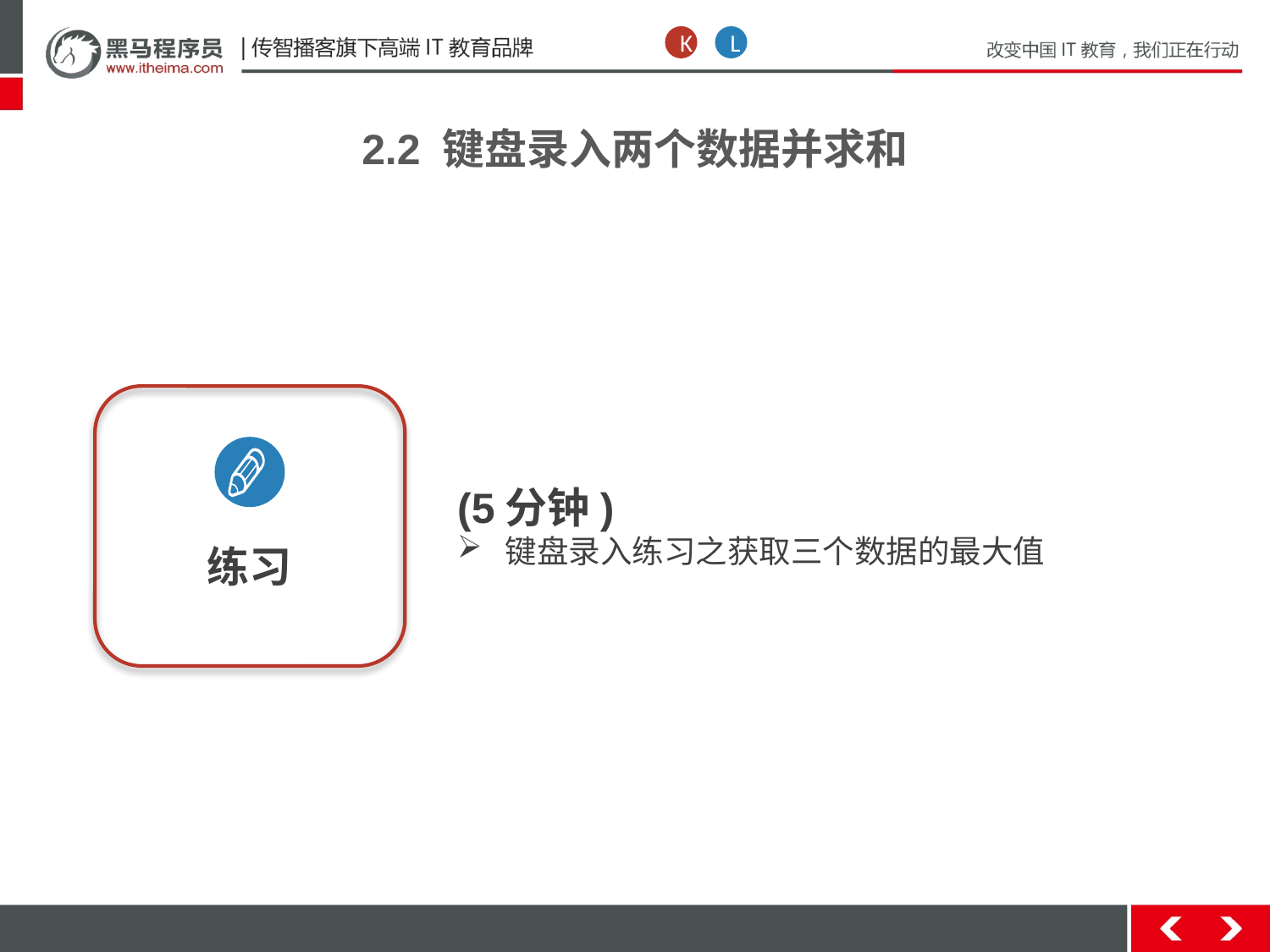

K
L
2.2 键盘录入两个数据并求和

练习
(5分钟)
键盘录入练习之获取三个数据的最大值